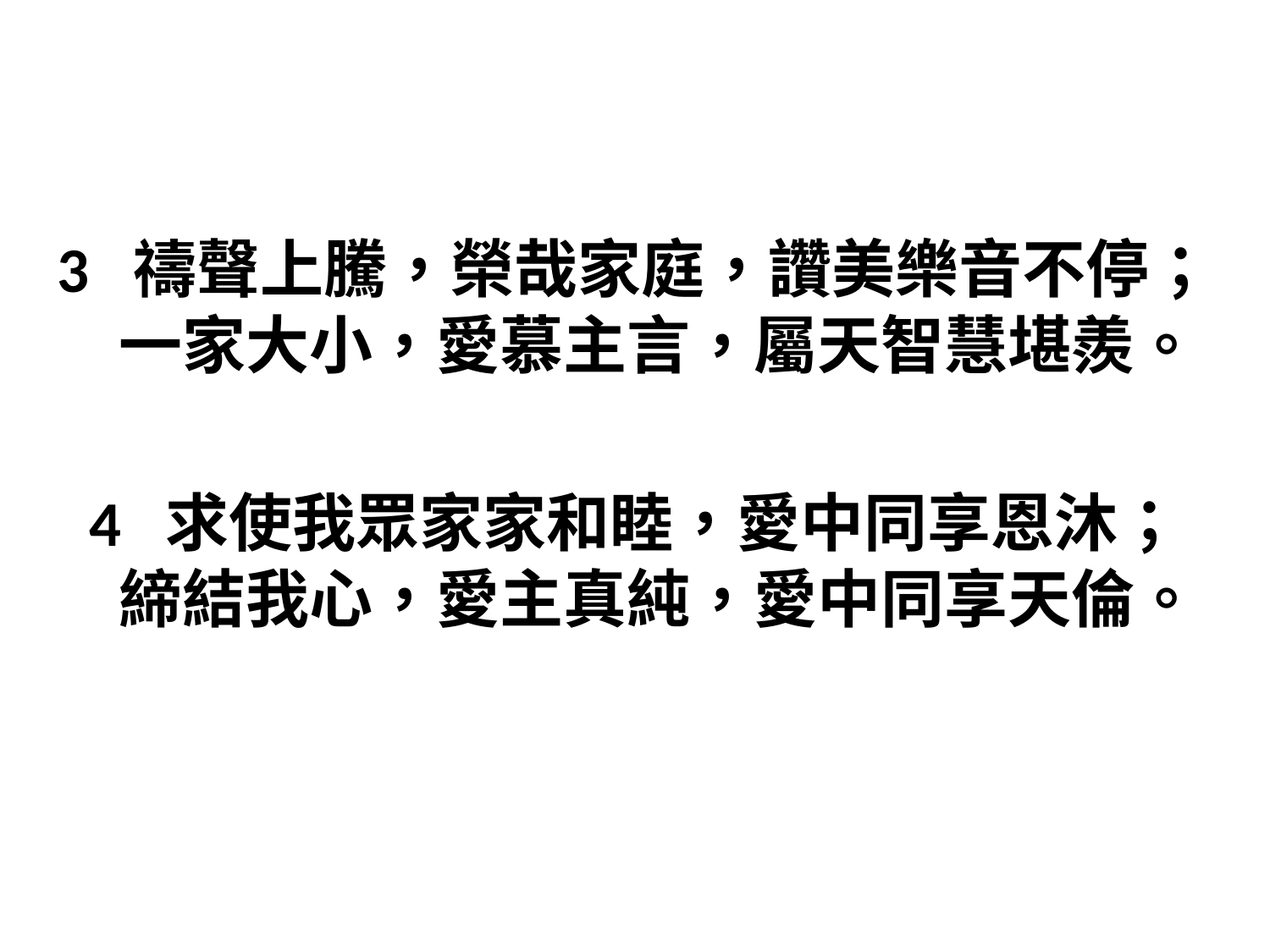

#
3  禱聲上騰，榮哉家庭，讚美樂音不停；
一家大小，愛慕主言，屬天智慧堪羨。

4  求使我眾家家和睦，愛中同享恩沐；
締結我心，愛主真純，愛中同享天倫。